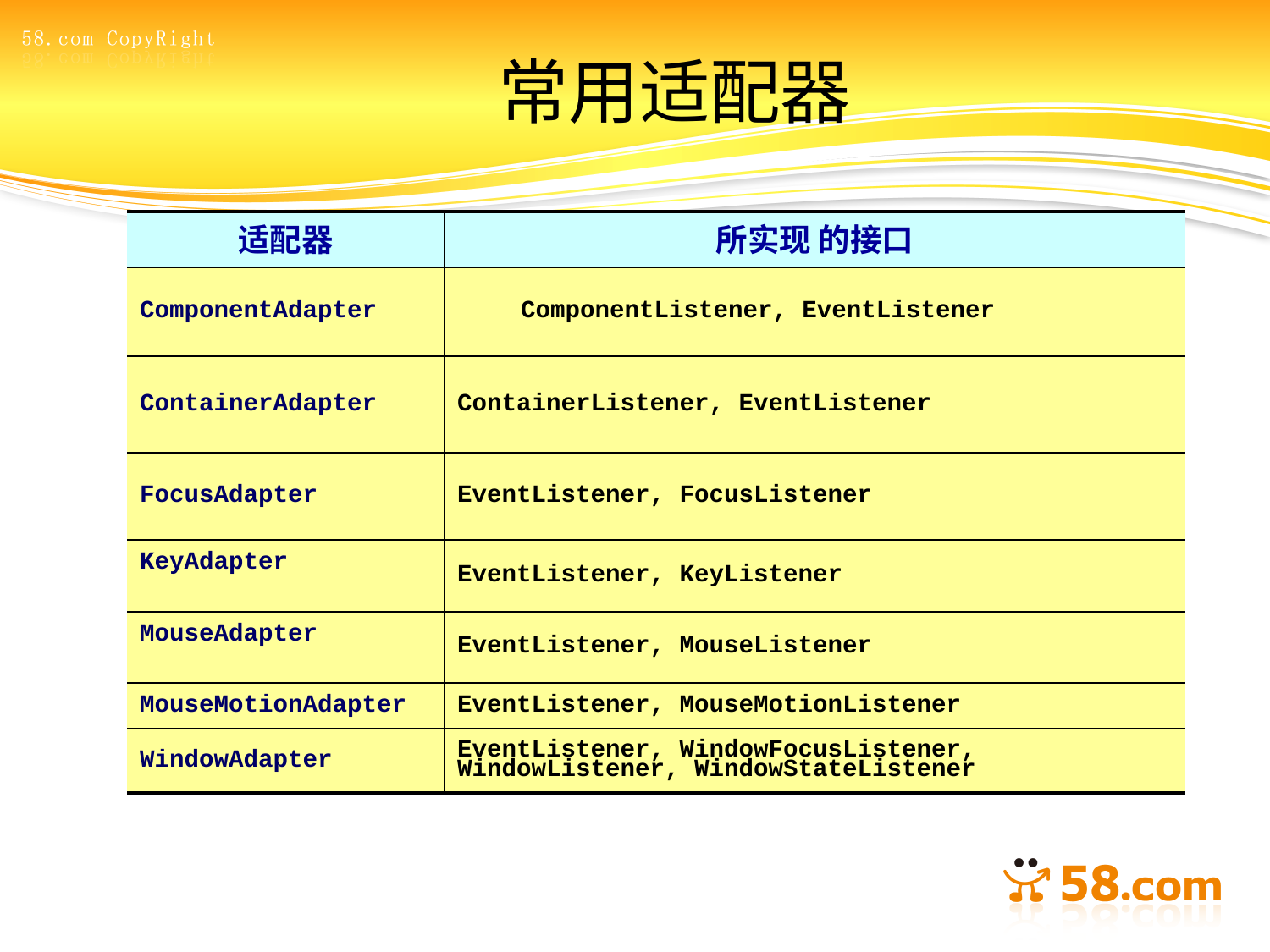

# 常用适配器
| 适配器 | 所实现 的接口 |
| --- | --- |
| ComponentAdapter | ComponentListener, EventListener |
| ContainerAdapter | ContainerListener, EventListener |
| FocusAdapter | EventListener, FocusListener |
| KeyAdapter | EventListener, KeyListener |
| MouseAdapter | EventListener, MouseListener |
| MouseMotionAdapter | EventListener, MouseMotionListener |
| WindowAdapter | EventListener, WindowFocusListener, WindowListener, WindowStateListener |